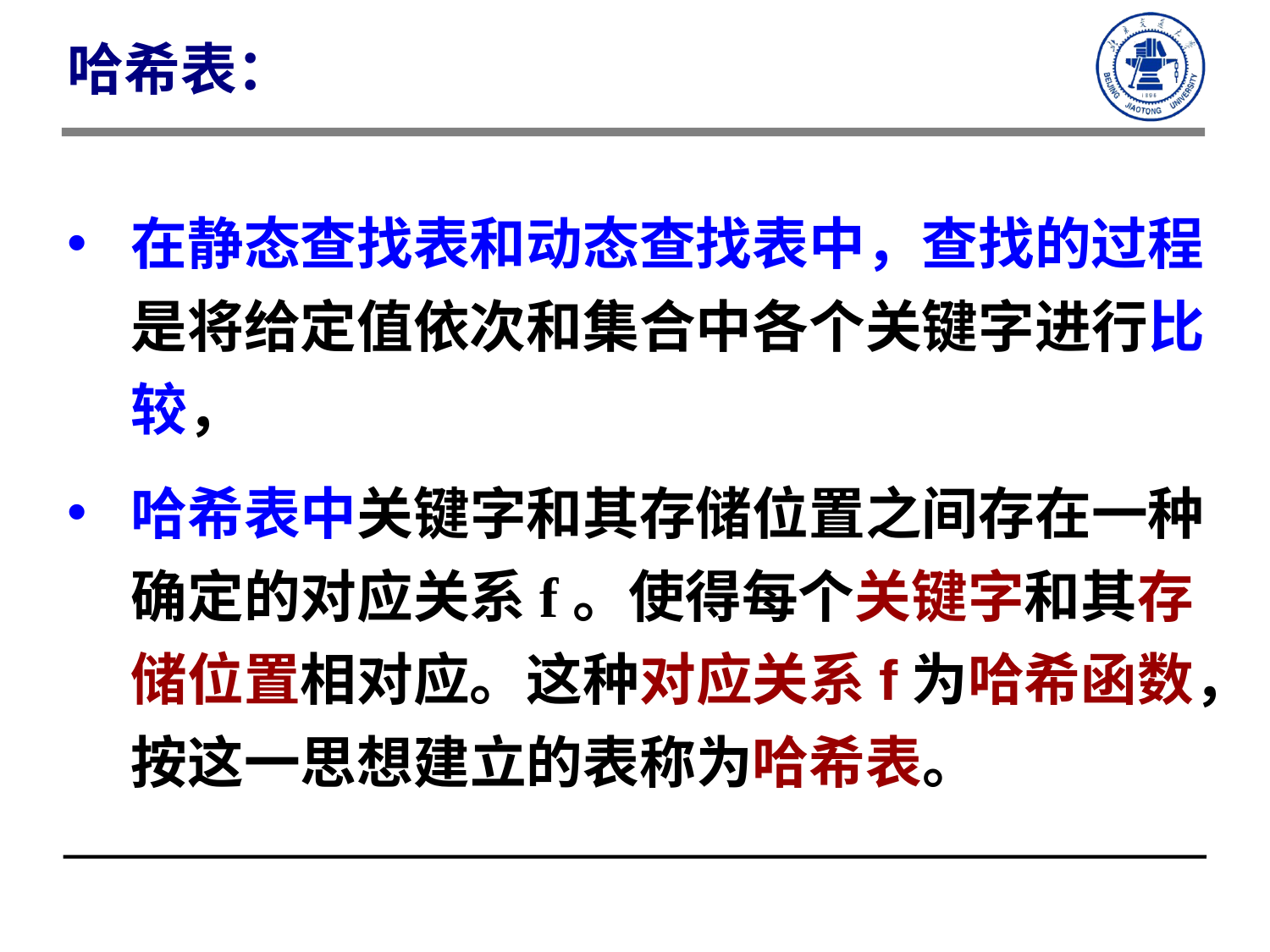

哈希表：
在静态查找表和动态查找表中，查找的过程是将给定值依次和集合中各个关键字进行比较，
哈希表中关键字和其存储位置之间存在一种确定的对应关系f。使得每个关键字和其存储位置相对应。这种对应关系f为哈希函数，按这一思想建立的表称为哈希表。